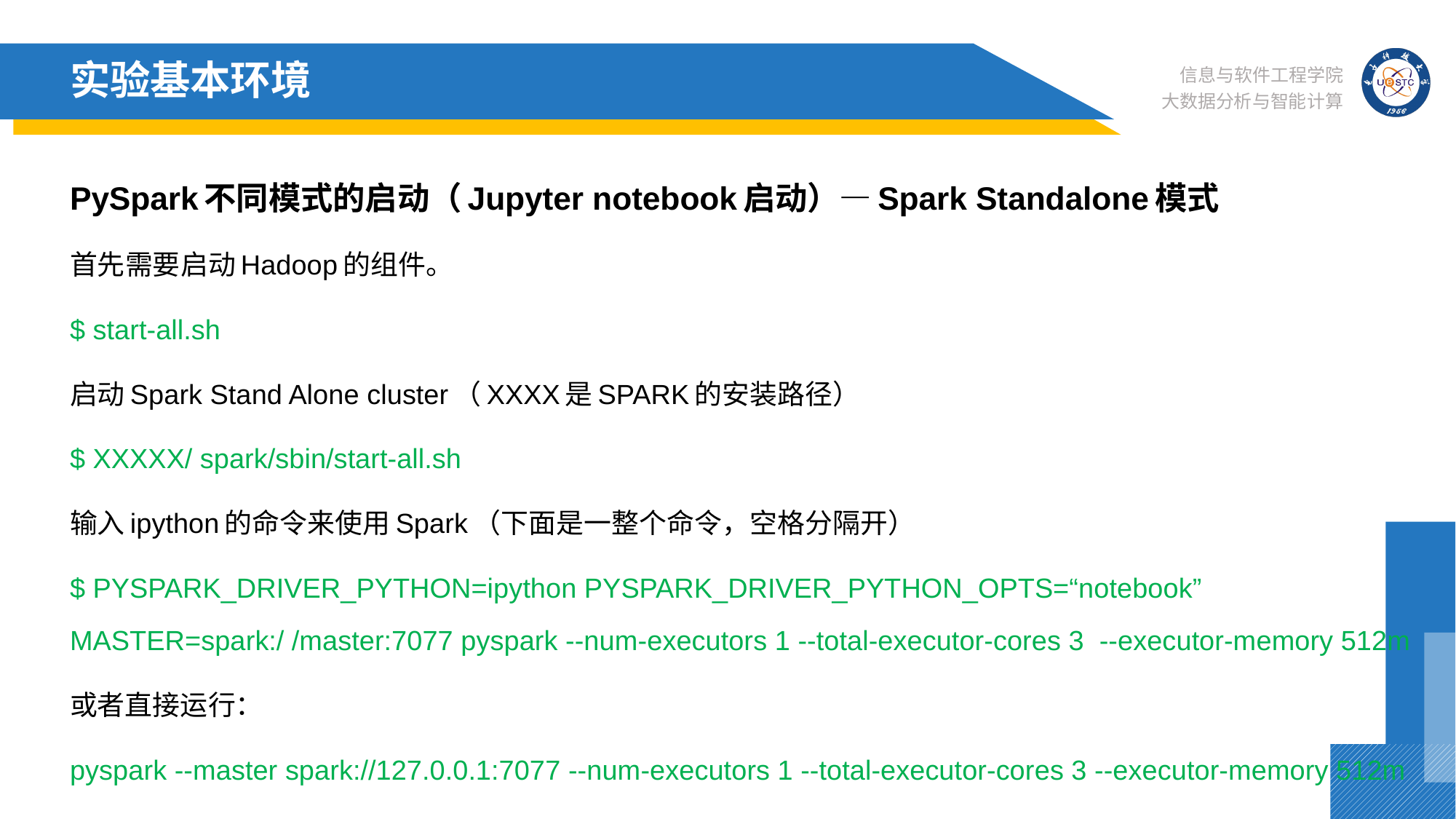

# 实验基本环境
PySpark不同模式的启动（Jupyter notebook启动）—Spark Standalone模式
首先需要启动Hadoop的组件。
$ start-all.sh
启动Spark Stand Alone cluster（XXXX是SPARK的安装路径）
$ XXXXX/ spark/sbin/start-all.sh
输入ipython的命令来使用Spark（下面是一整个命令，空格分隔开）
$ PYSPARK_DRIVER_PYTHON=ipython PYSPARK_DRIVER_PYTHON_OPTS=“notebook” MASTER=spark:/ /master:7077 pyspark --num-executors 1 --total-executor-cores 3  --executor-memory 512m
或者直接运行：
pyspark --master spark://127.0.0.1:7077 --num-executors 1 --total-executor-cores 3 --executor-memory 512m